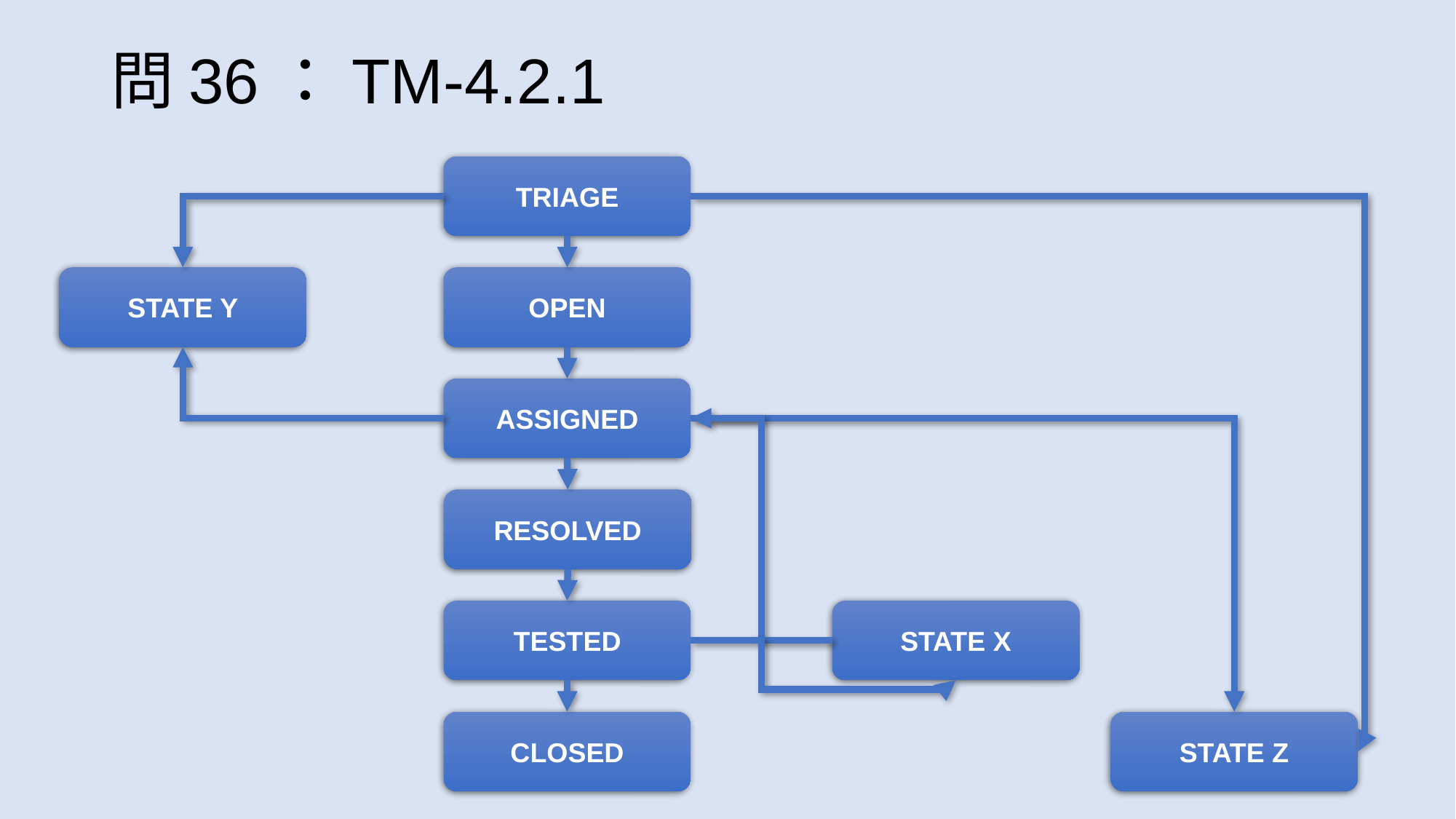

# 問36：TM-4.2.1
TRIAGE
STATE Y
OPEN
ASSIGNED
RESOLVED
TESTED
STATE X
CLOSED
STATE Z